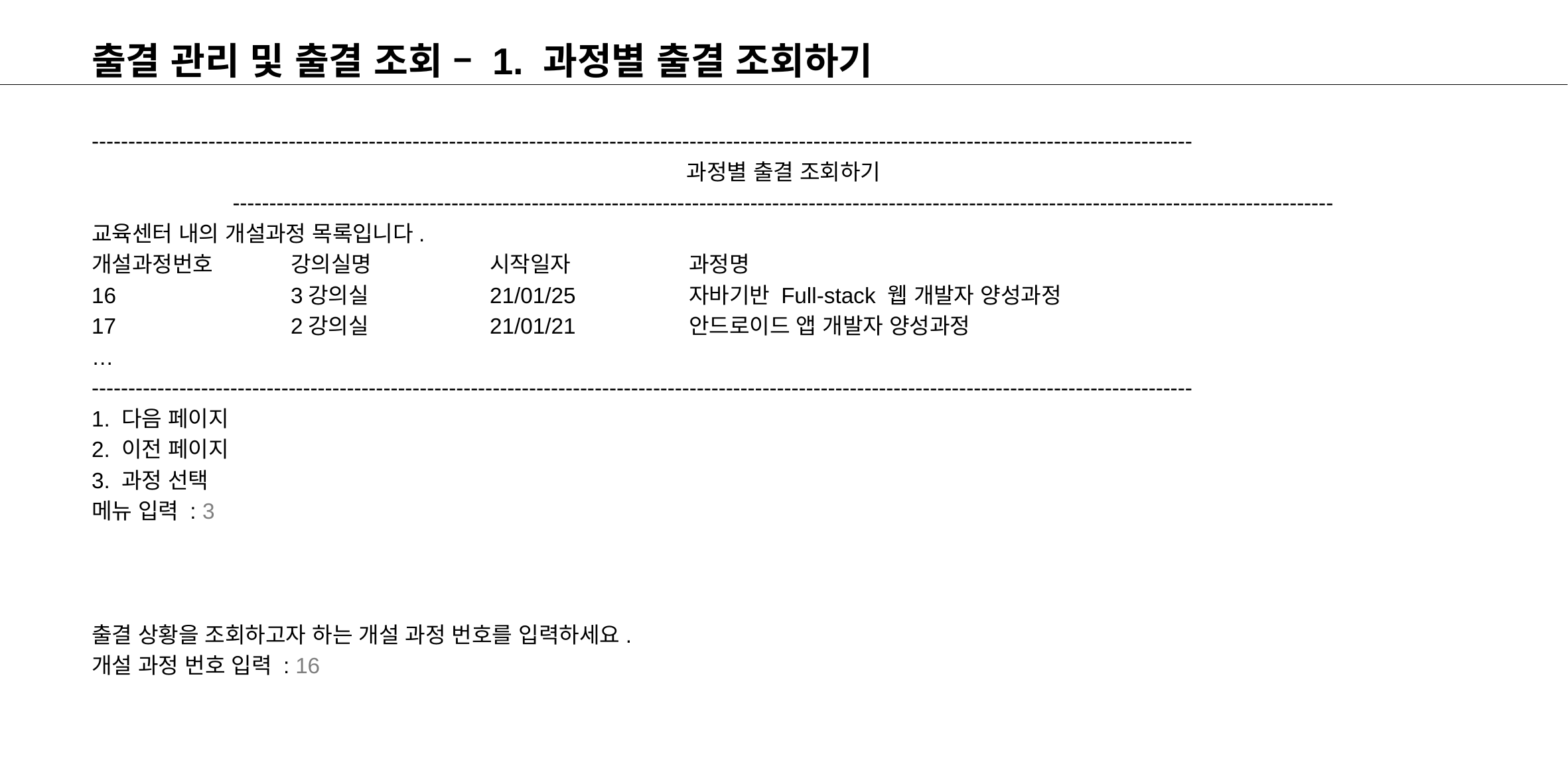

# 출결 관리 및 출결 조회 – 1. 과정별 출결 조회하기
-------------------------------------------------------------------------------------------------------------------------------------------------------
과정별 출결 조회하기
-------------------------------------------------------------------------------------------------------------------------------------------------------
교육센터 내의 개설과정 목록입니다.
개설과정번호	강의실명		시작일자		과정명
16		3강의실		21/01/25		자바기반 Full-stack 웹 개발자 양성과정
17		2강의실		21/01/21		안드로이드 앱 개발자 양성과정
…
-------------------------------------------------------------------------------------------------------------------------------------------------------
1. 다음 페이지
2. 이전 페이지
3. 과정 선택
메뉴 입력 : 3

출결 상황을 조회하고자 하는 개설 과정 번호를 입력하세요.
개설 과정 번호 입력 : 16